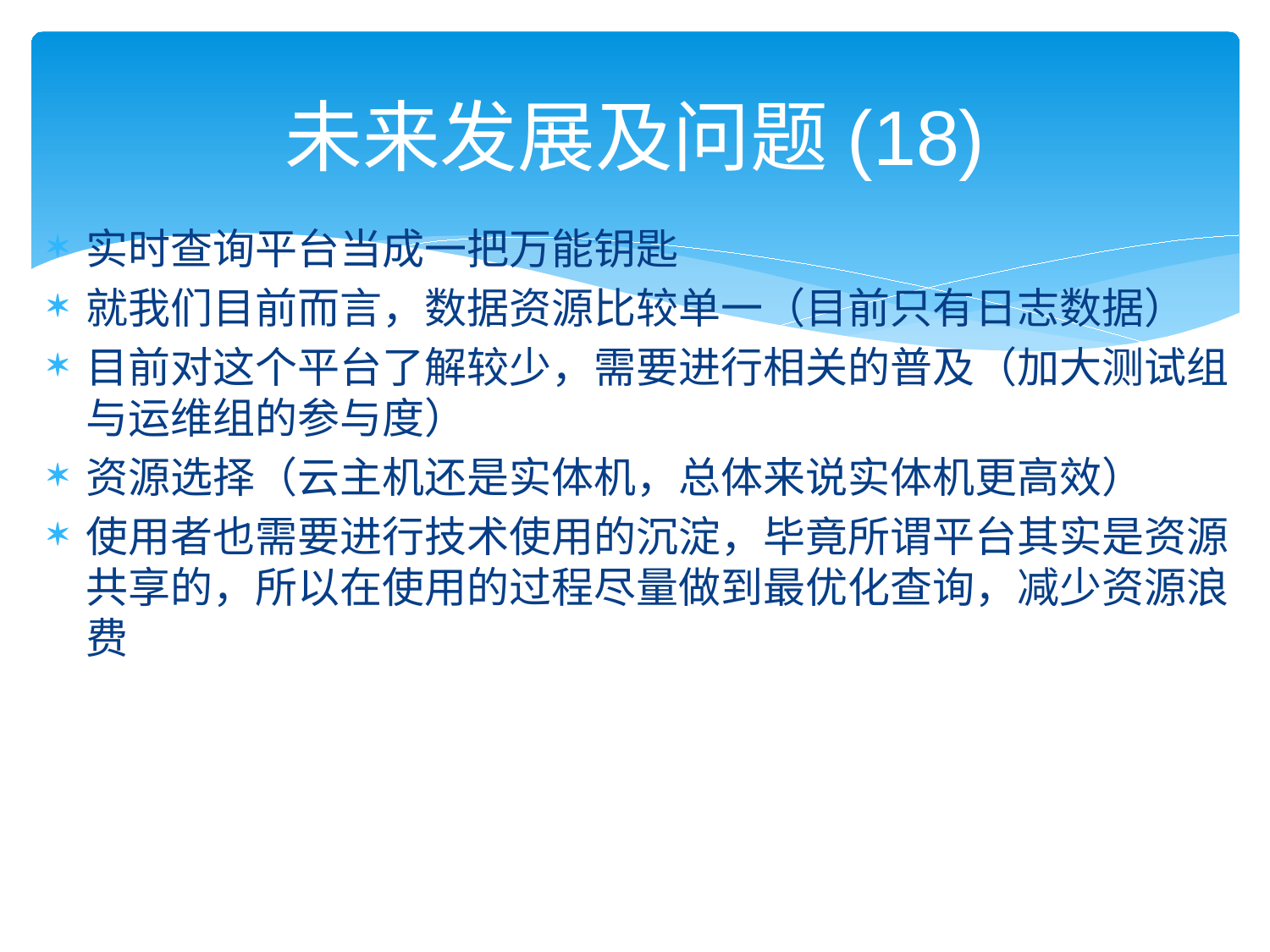

# 未来发展及问题(18)
实时查询平台当成一把万能钥匙
就我们目前而言，数据资源比较单一（目前只有日志数据）
目前对这个平台了解较少，需要进行相关的普及（加大测试组与运维组的参与度）
资源选择（云主机还是实体机，总体来说实体机更高效）
使用者也需要进行技术使用的沉淀，毕竟所谓平台其实是资源共享的，所以在使用的过程尽量做到最优化查询，减少资源浪费